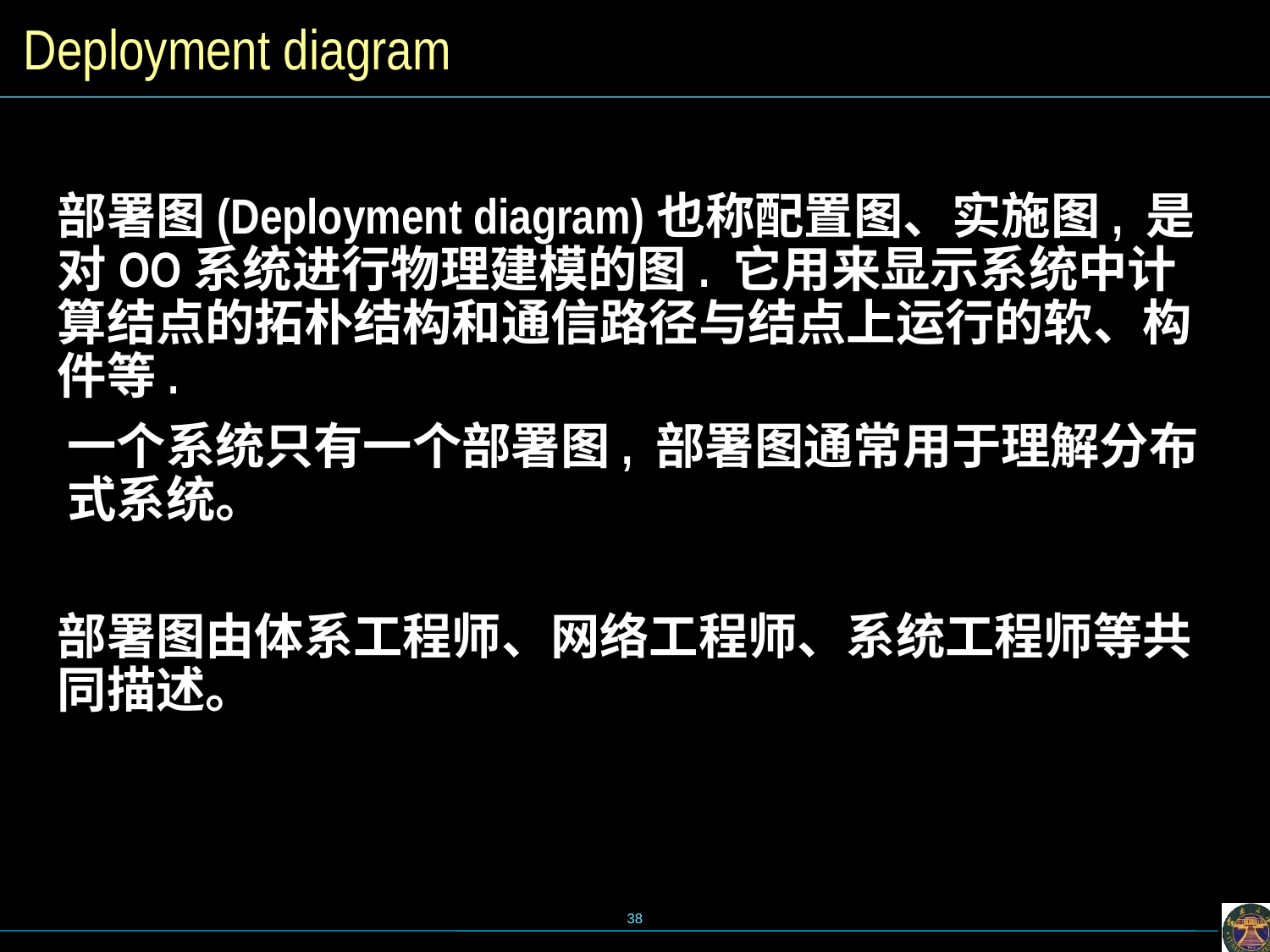

# Deployment diagram
部署图(Deployment diagram)也称配置图、实施图, 是对OO系统进行物理建模的图. 它用来显示系统中计算结点的拓朴结构和通信路径与结点上运行的软、构件等.
一个系统只有一个部署图, 部署图通常用于理解分布式系统。
部署图由体系工程师、网络工程师、系统工程师等共同描述。